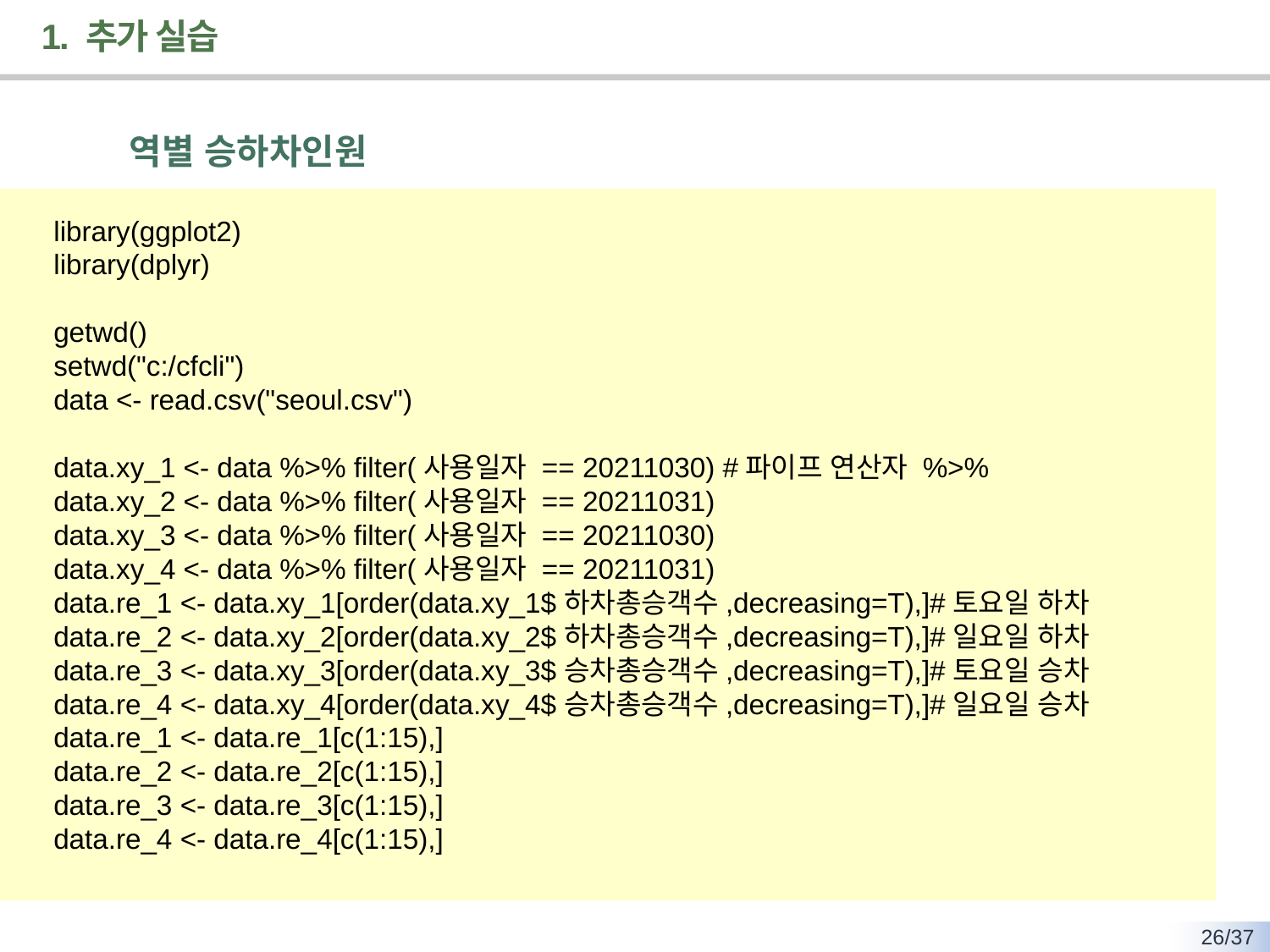

# 1. 추가 실습

역별 승하차인원

library(ggplot2)
library(dplyr)

getwd()
setwd("c:/cfcli")
data <- read.csv("seoul.csv")

data.xy_1 <- data %>% filter(사용일자 == 20211030) #파이프 연산자 %>%
data.xy_2 <- data %>% filter(사용일자 == 20211031)
data.xy_3 <- data %>% filter(사용일자 == 20211030)
data.xy_4 <- data %>% filter(사용일자 == 20211031)
data.re_1 <- data.xy_1[order(data.xy_1$하차총승객수,decreasing=T),]#토요일 하차
data.re_2 <- data.xy_2[order(data.xy_2$하차총승객수,decreasing=T),]#일요일 하차
data.re_3 <- data.xy_3[order(data.xy_3$승차총승객수,decreasing=T),]#토요일 승차
data.re_4 <- data.xy_4[order(data.xy_4$승차총승객수,decreasing=T),]#일요일 승차
data.re_1 <- data.re_1[c(1:15),]
data.re_2 <- data.re_2[c(1:15),]
data.re_3 <- data.re_3[c(1:15),]
data.re_4 <- data.re_4[c(1:15),]